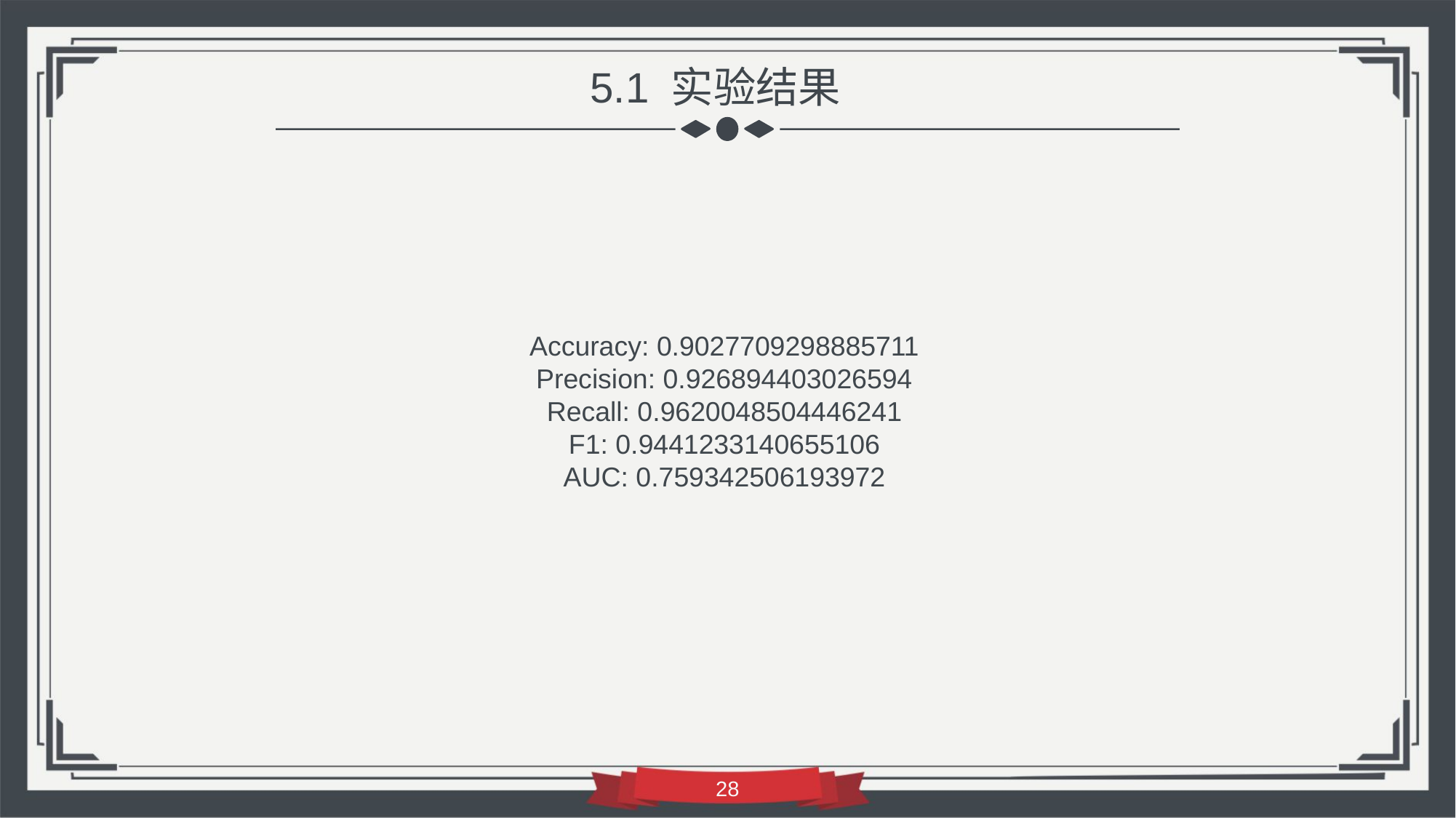

5.1 实验结果

Accuracy: 0.9027709298885711
Precision: 0.926894403026594
Recall: 0.9620048504446241
F1: 0.9441233140655106
AUC: 0.759342506193972